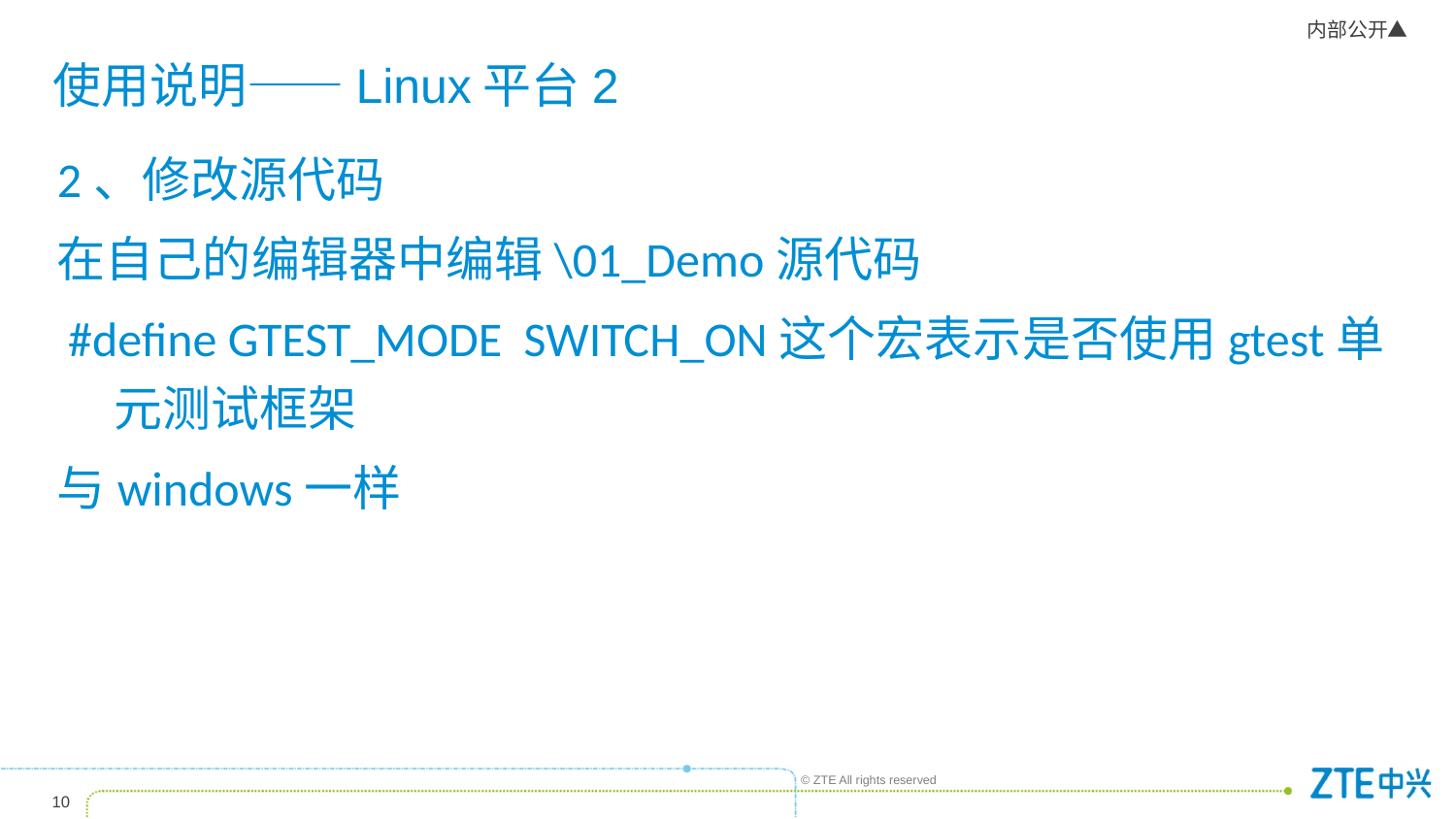

# 使用说明——Linux平台2
2、修改源代码
在自己的编辑器中编辑\01_Demo源代码
 #define GTEST_MODE  SWITCH_ON这个宏表示是否使用gtest单元测试框架
与windows一样